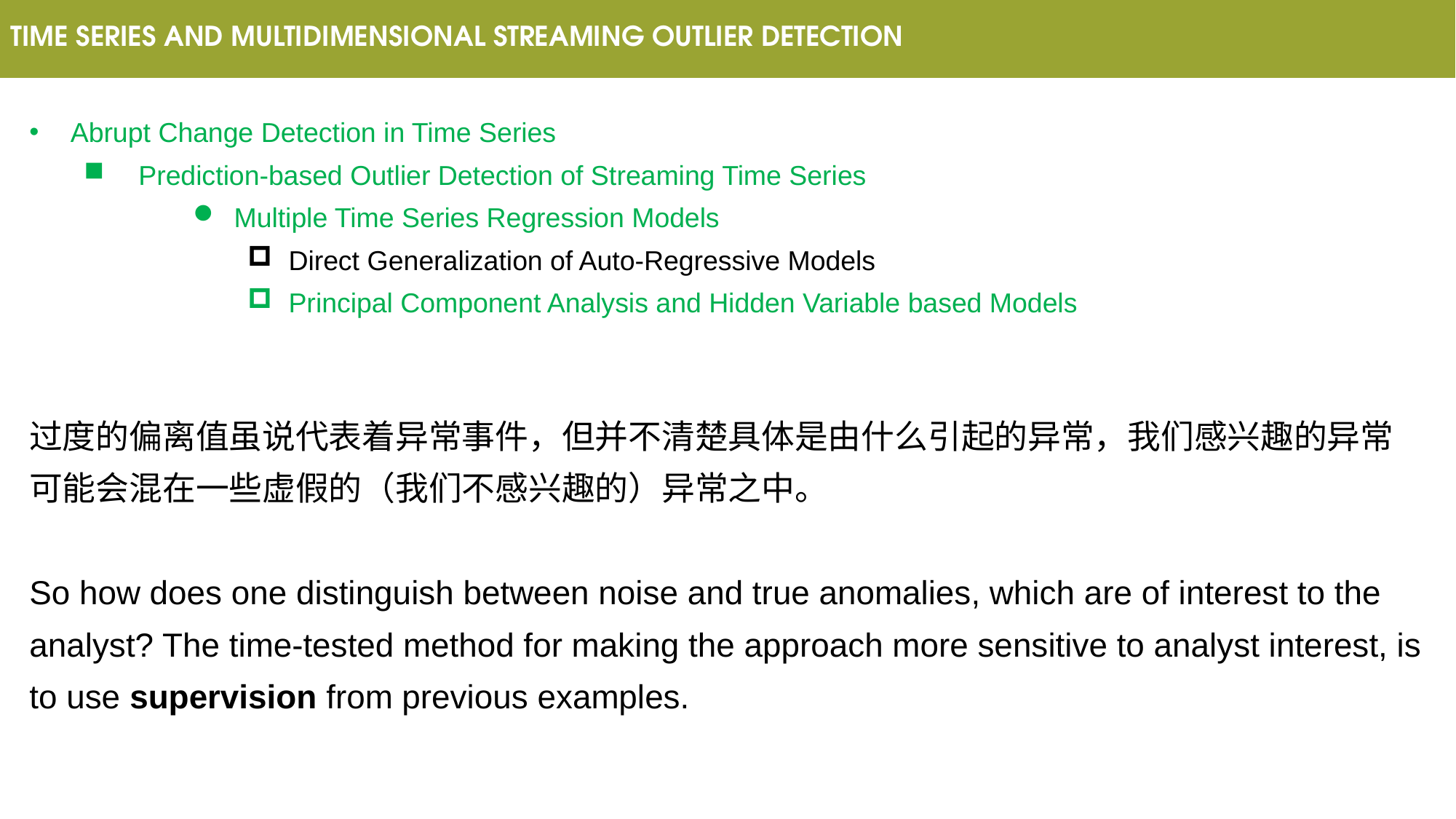

TIME SERIES AND MULTIDIMENSIONAL STREAMING OUTLIER DETECTION

Abrupt Change Detection in Time Series
Prediction-based Outlier Detection of Streaming Time Series
Multiple Time Series Regression Models
Direct Generalization of Auto-Regressive Models
Principal Component Analysis and Hidden Variable based Models

过度的偏离值虽说代表着异常事件，但并不清楚具体是由什么引起的异常，我们感兴趣的异常可能会混在一些虚假的（我们不感兴趣的）异常之中。

So how does one distinguish between noise and true anomalies, which are of interest to the analyst? The time-tested method for making the approach more sensitive to analyst interest, is to use supervision from previous examples.